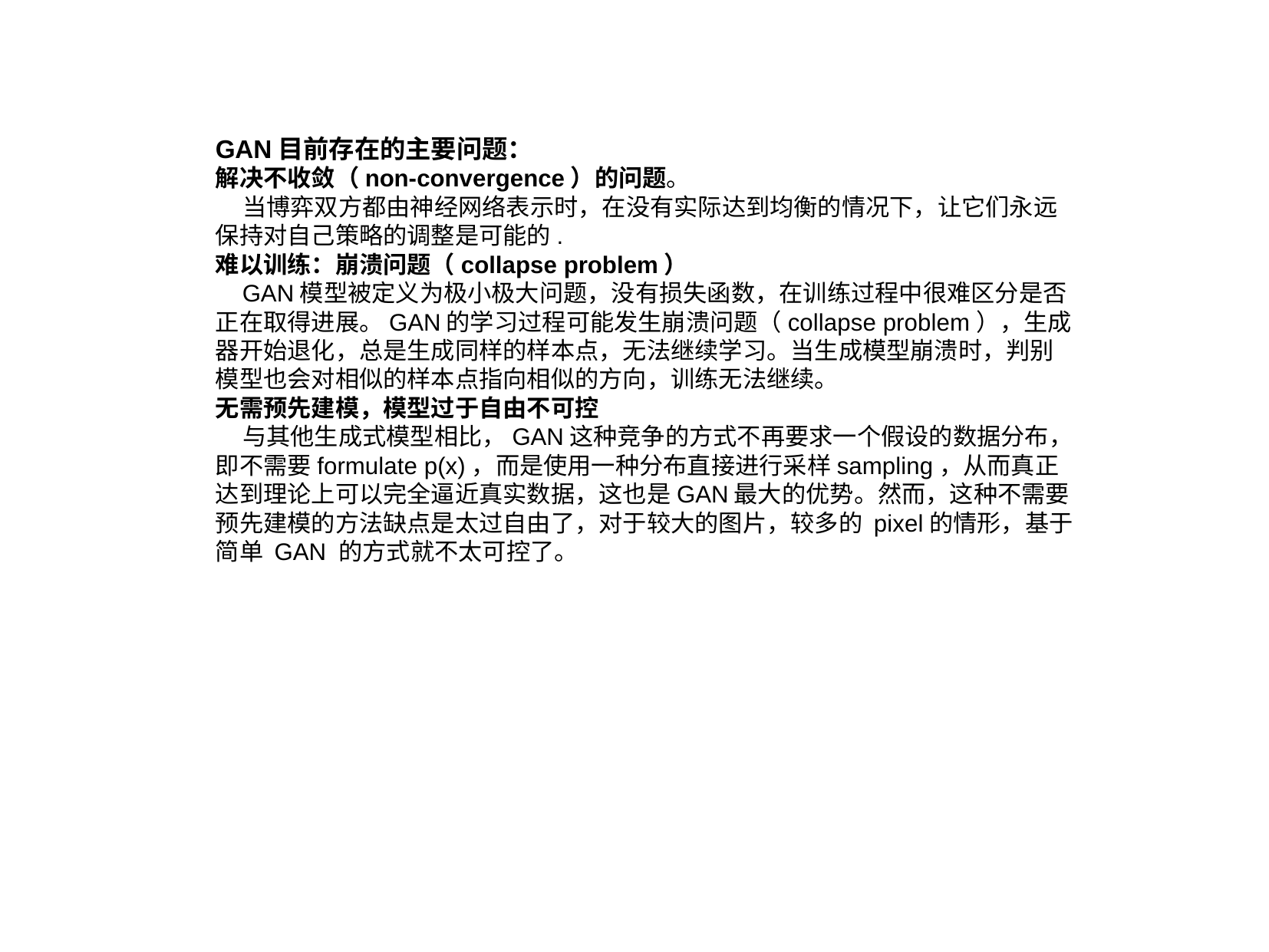

GAN目前存在的主要问题：
解决不收敛（non-convergence）的问题。
    当博弈双方都由神经网络表示时，在没有实际达到均衡的情况下，让它们永远保持对自己策略的调整是可能的.
难以训练：崩溃问题（collapse problem）
    GAN模型被定义为极小极大问题，没有损失函数，在训练过程中很难区分是否正在取得进展。GAN的学习过程可能发生崩溃问题（collapse problem），生成器开始退化，总是生成同样的样本点，无法继续学习。当生成模型崩溃时，判别模型也会对相似的样本点指向相似的方向，训练无法继续。
无需预先建模，模型过于自由不可控
    与其他生成式模型相比，GAN这种竞争的方式不再要求一个假设的数据分布，即不需要formulate p(x)，而是使用一种分布直接进行采样sampling，从而真正达到理论上可以完全逼近真实数据，这也是GAN最大的优势。然而，这种不需要预先建模的方法缺点是太过自由了，对于较大的图片，较多的 pixel的情形，基于简单 GAN 的方式就不太可控了。